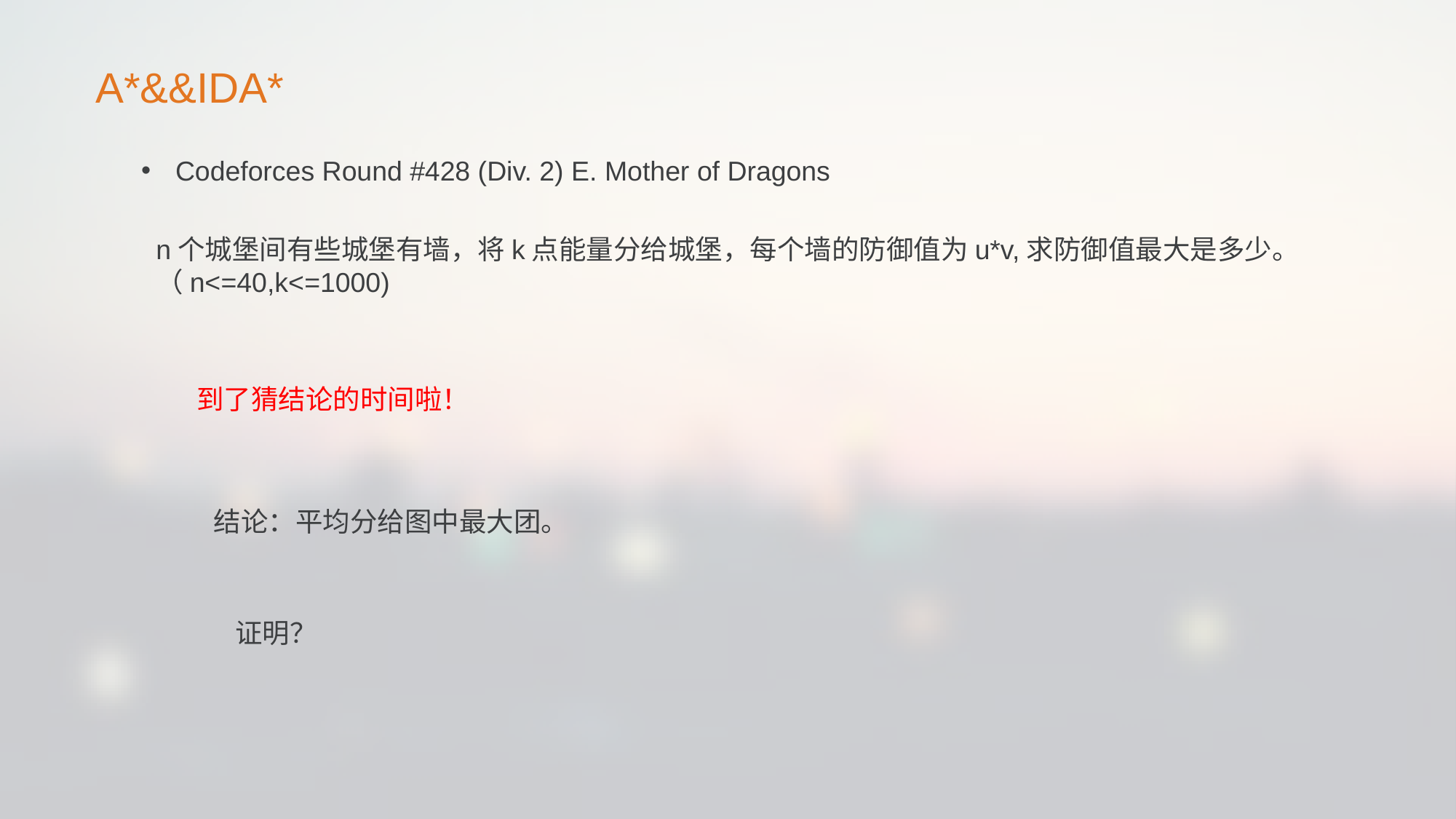

A*&&IDA*
Codeforces Round #428 (Div. 2) E. Mother of Dragons
n个城堡间有些城堡有墙，将k点能量分给城堡，每个墙的防御值为u*v,求防御值最大是多少。
（n<=40,k<=1000)
到了猜结论的时间啦！
结论：平均分给图中最大团。
证明？